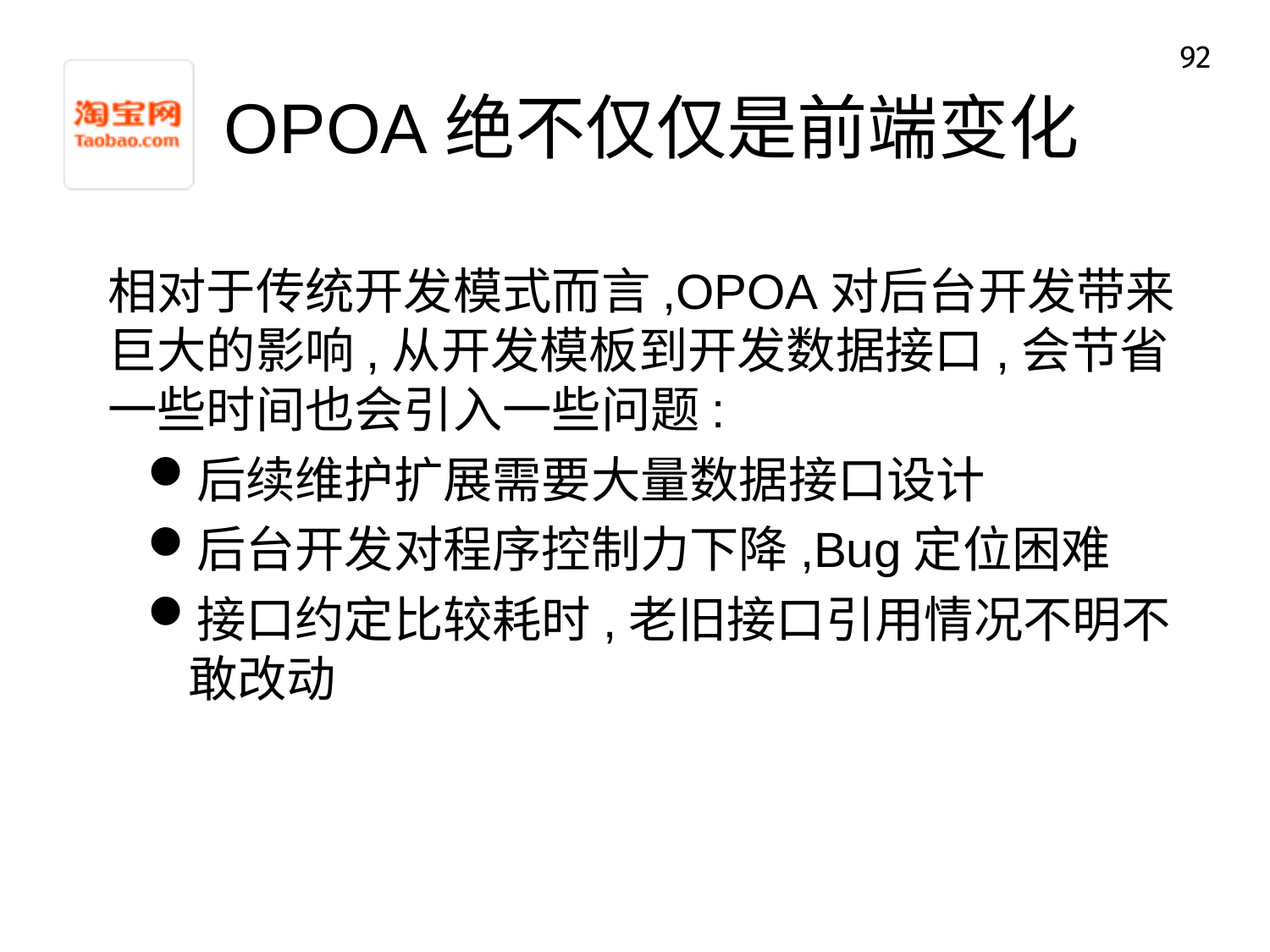

92
# OPOA绝不仅仅是前端变化
相对于传统开发模式而言,OPOA对后台开发带来巨大的影响,从开发模板到开发数据接口,会节省一些时间也会引入一些问题:
后续维护扩展需要大量数据接口设计
后台开发对程序控制力下降,Bug定位困难
接口约定比较耗时,老旧接口引用情况不明不敢改动